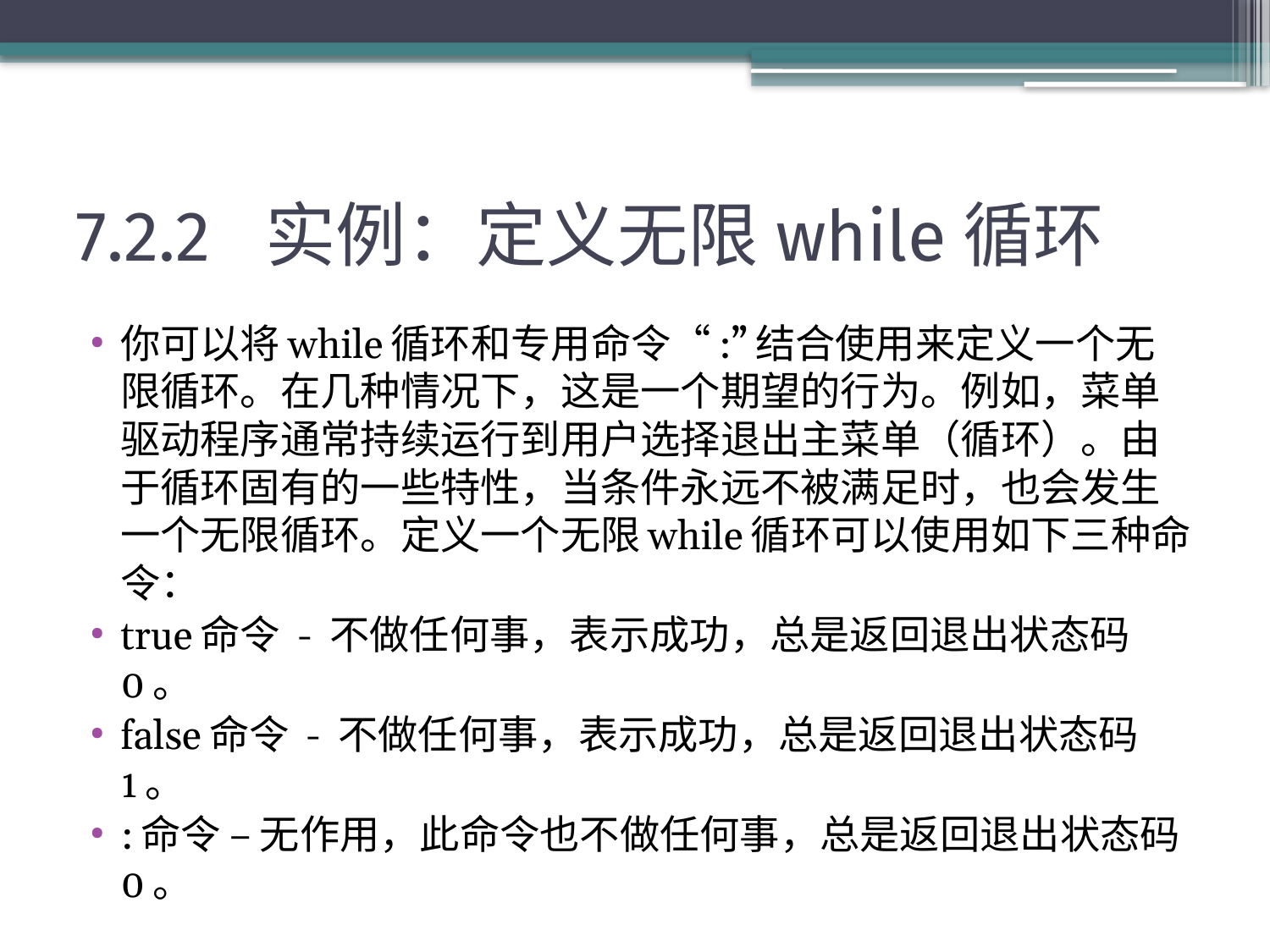

# 7.2.2  实例：定义无限while循环
你可以将while循环和专用命令“:”结合使用来定义一个无限循环。在几种情况下，这是一个期望的行为。例如，菜单驱动程序通常持续运行到用户选择退出主菜单（循环）。由于循环固有的一些特性，当条件永远不被满足时，也会发生一个无限循环。定义一个无限while循环可以使用如下三种命令：
true命令 - 不做任何事，表示成功，总是返回退出状态码0。
false命令 - 不做任何事，表示成功，总是返回退出状态码1。
:命令 – 无作用，此命令也不做任何事，总是返回退出状态码0。